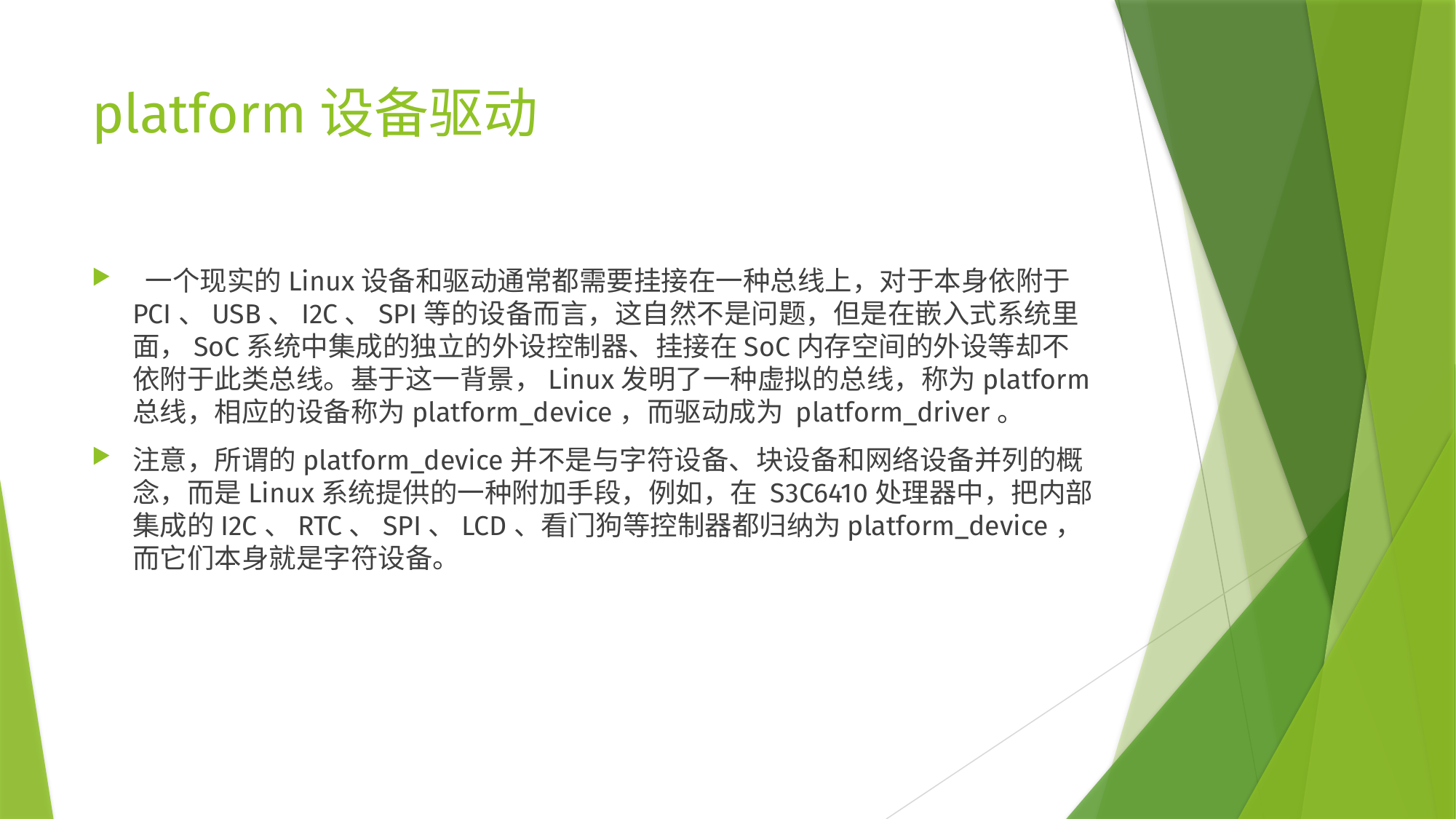

# platform设备驱动
 一个现实的Linux设备和驱动通常都需要挂接在一种总线上，对于本身依附于PCI、USB、I2C、SPI等的设备而言，这自然不是问题，但是在嵌入式系统里面，SoC系统中集成的独立的外设控制器、挂接在SoC内存空间的外设等却不依附于此类总线。基于这一背景，Linux发明了一种虚拟的总线，称为platform总线，相应的设备称为platform_device，而驱动成为 platform_driver。
注意，所谓的platform_device并不是与字符设备、块设备和网络设备并列的概念，而是Linux系统提供的一种附加手段，例如，在 S3C6410处理器中，把内部集成的I2C、RTC、SPI、LCD、看门狗等控制器都归纳为platform_device，而它们本身就是字符设备。